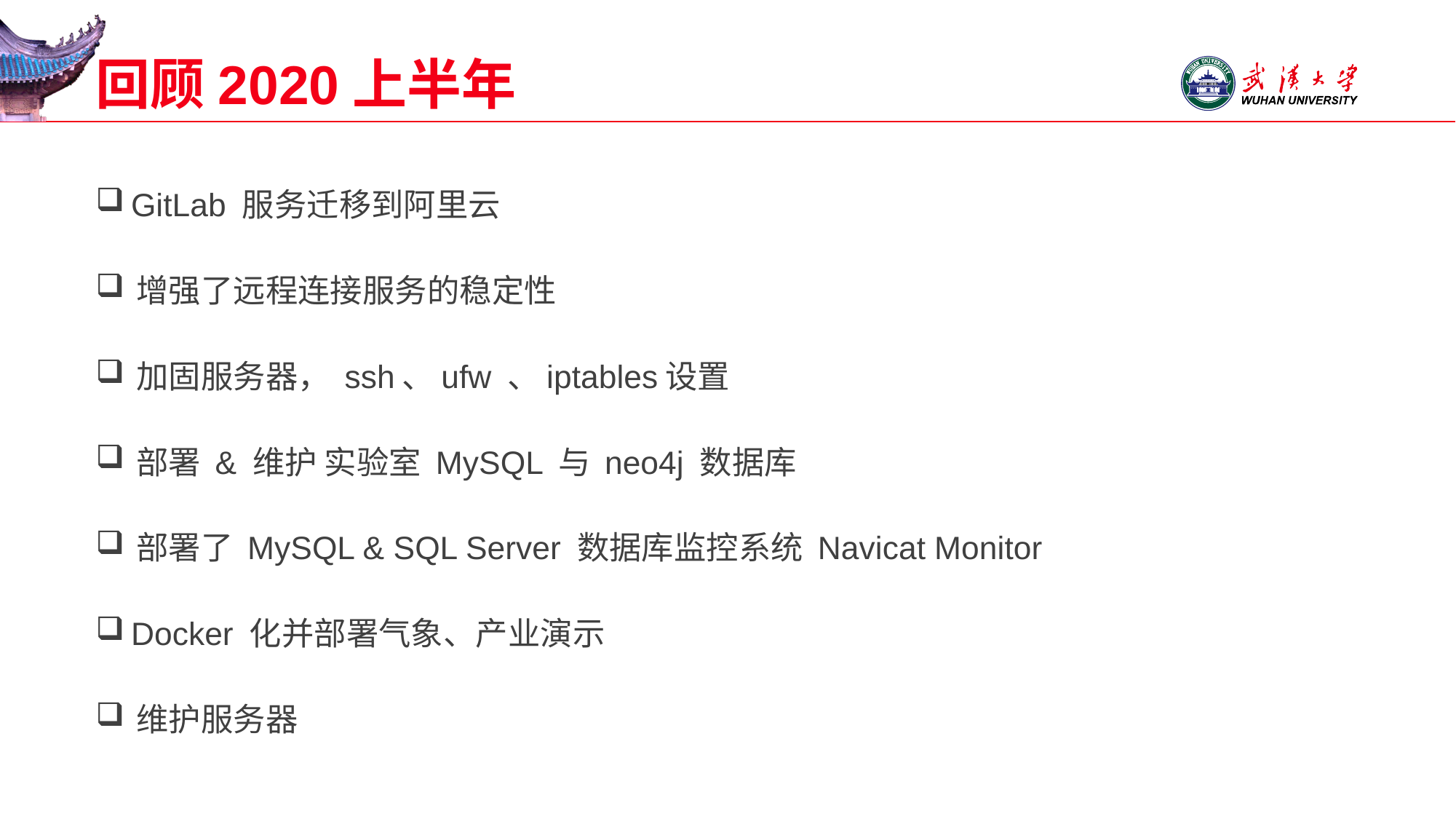

# 回顾2020上半年
 GitLab 服务迁移到阿里云
 增强了远程连接服务的稳定性
 加固服务器， ssh、ufw 、iptables设置
 部署 & 维护 实验室 MySQL 与 neo4j 数据库
 部署了 MySQL & SQL Server 数据库监控系统 Navicat Monitor
 Docker 化并部署气象、产业演示
 维护服务器